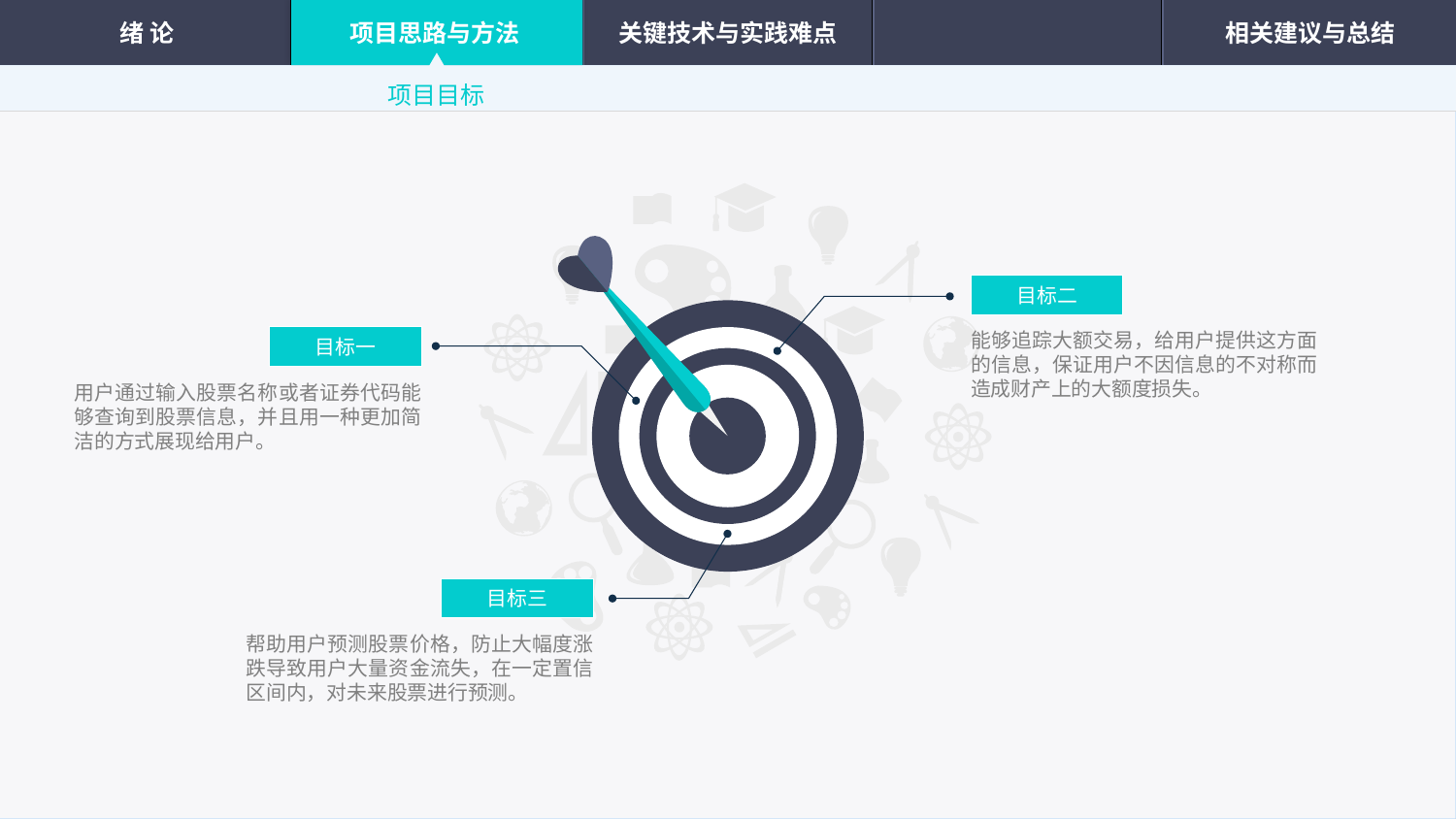

绪 论
项目思路与方法
关键技术与实践难点

相关建议与总结
项目目标

目标二

目标一
能够追踪大额交易，给用户提供这方面的信息，保证用户不因信息的不对称而造成财产上的大额度损失。

用户通过输入股票名称或者证券代码能够查询到股票信息，并且用一种更加简洁的方式展现给用户。

目标三
帮助用户预测股票价格，防止大幅度涨跌导致用户大量资金流失，在一定置信区间内，对未来股票进行预测。